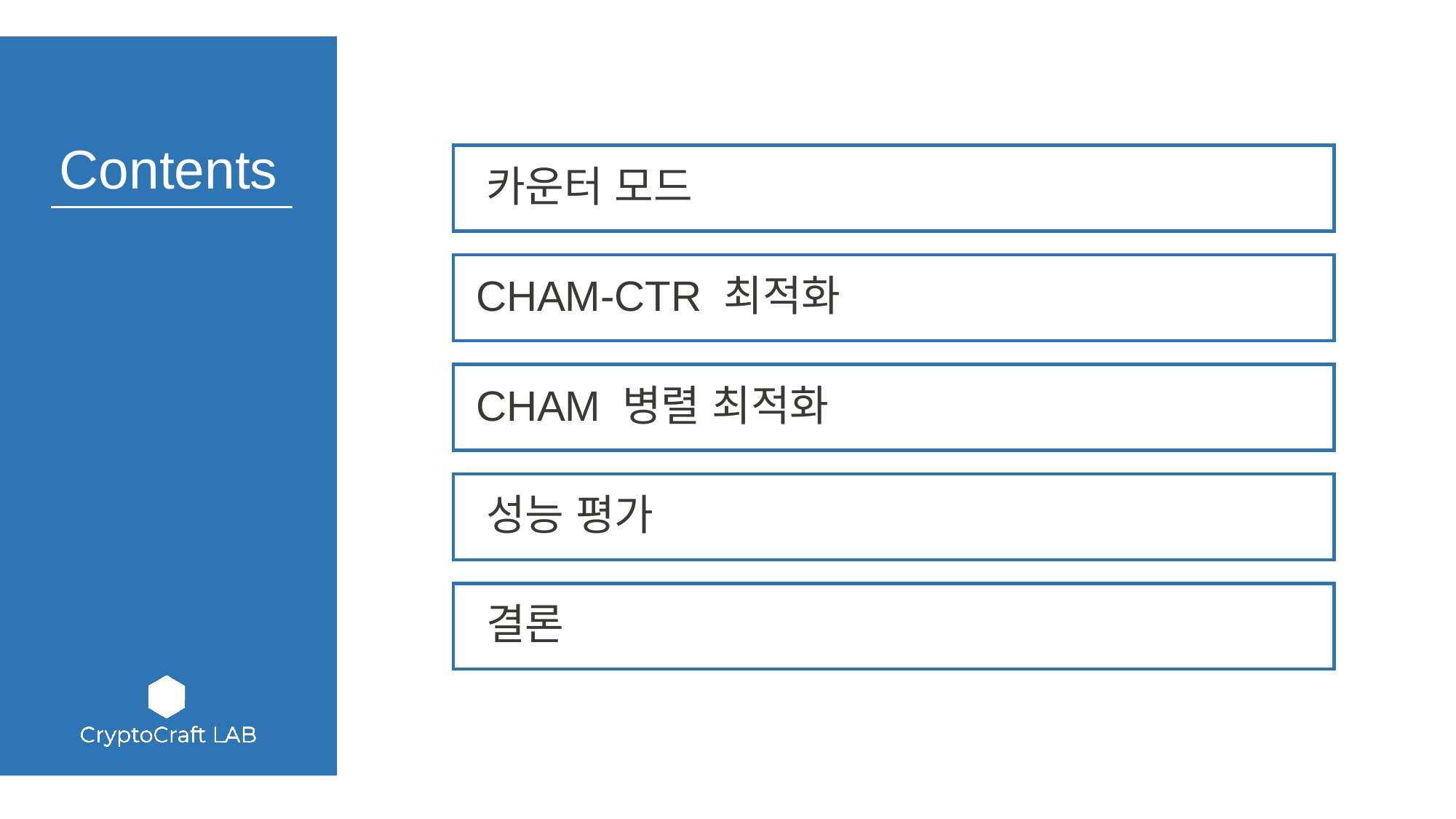

카운터 모드
 CHAM-CTR 최적화
 CHAM 병렬 최적화
 성능 평가
 결론